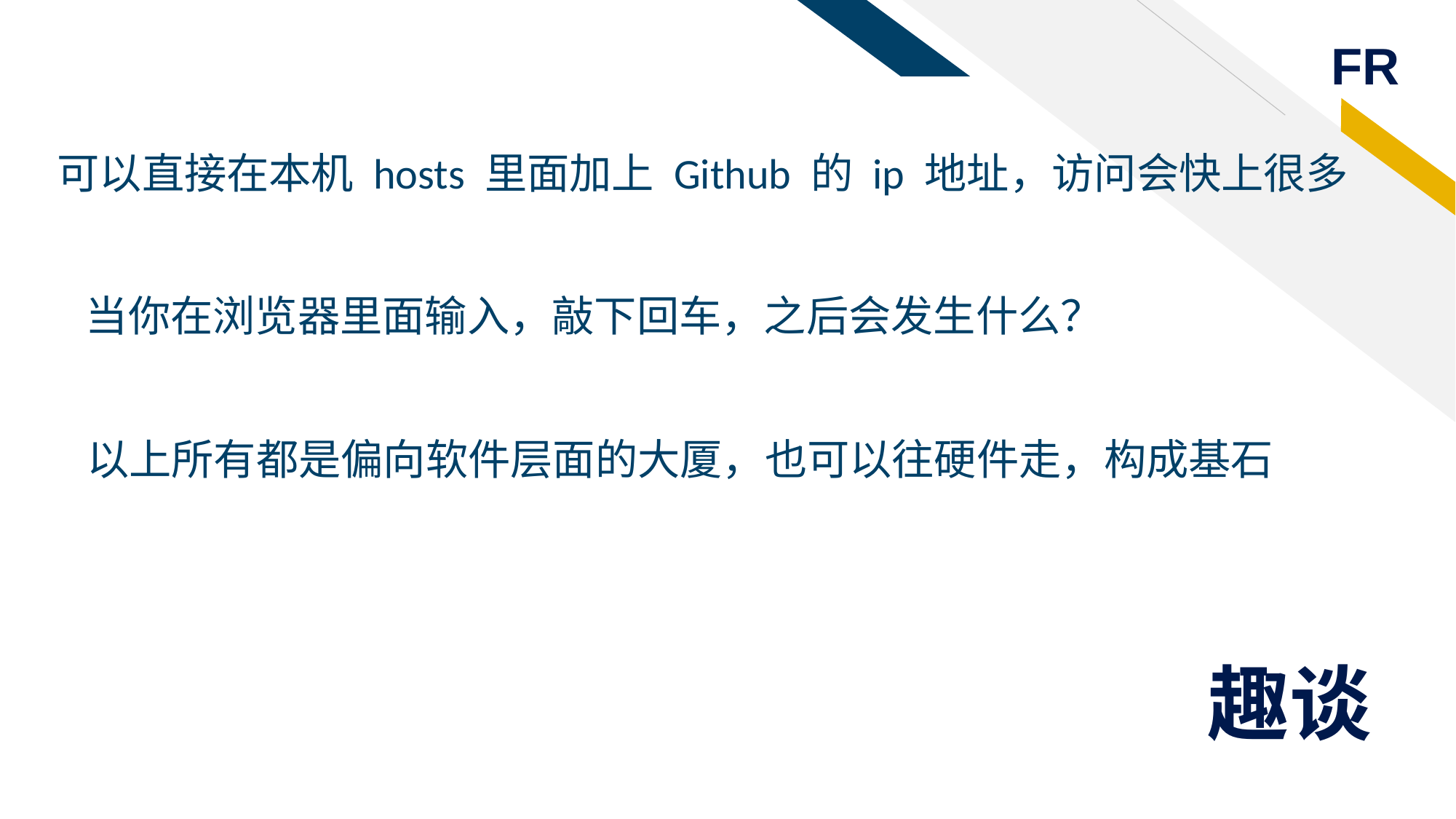

可以直接在本机 hosts 里面加上 Github 的 ip 地址，访问会快上很多
当你在浏览器里面输入，敲下回车，之后会发生什么？
以上所有都是偏向软件层面的大厦，也可以往硬件走，构成基石
# 趣谈